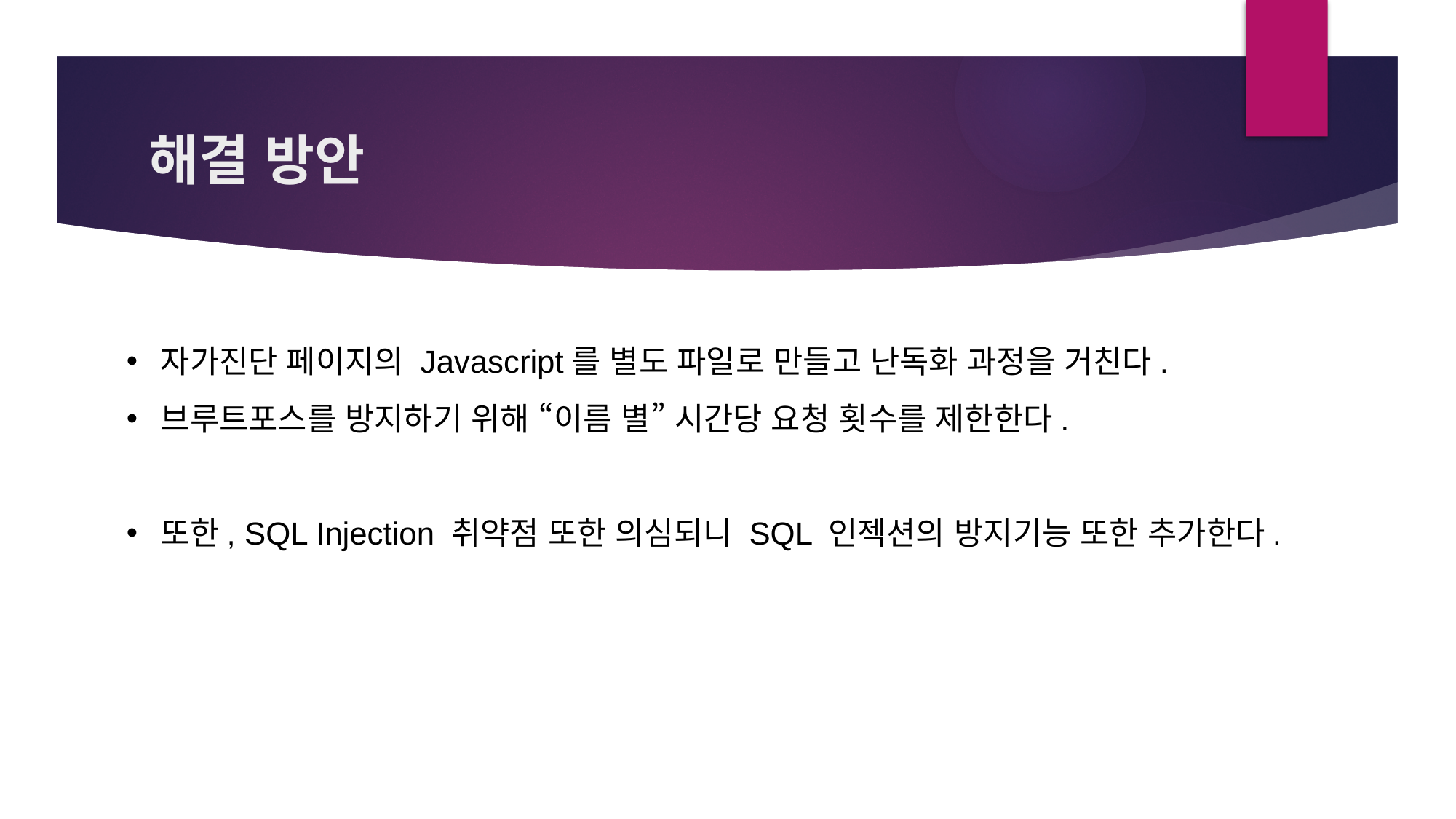

# 해결 방안
자가진단 페이지의 Javascript를 별도 파일로 만들고 난독화 과정을 거친다.
브루트포스를 방지하기 위해 “이름 별” 시간당 요청 횟수를 제한한다.

또한, SQL Injection 취약점 또한 의심되니 SQL 인젝션의 방지기능 또한 추가한다.